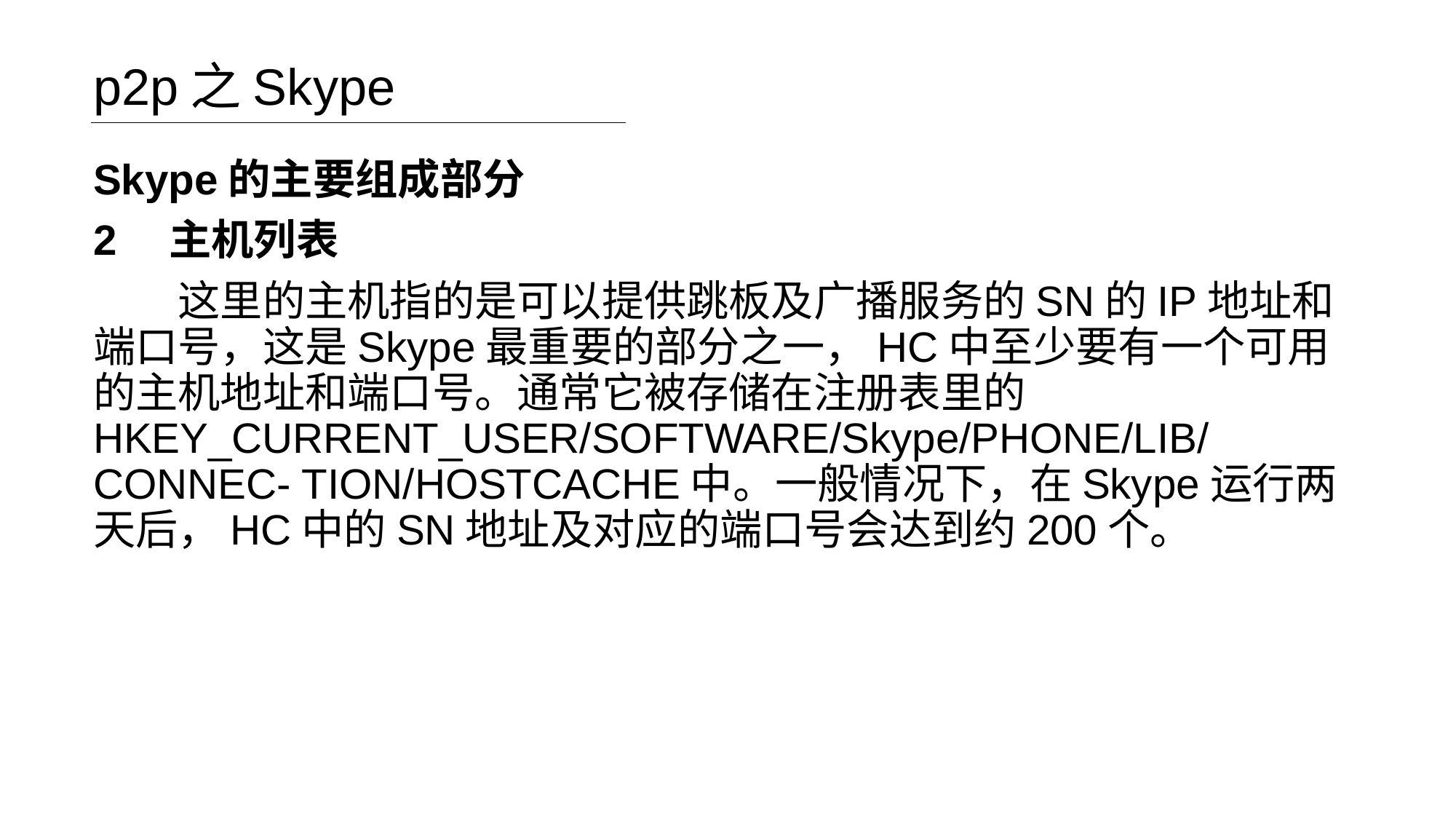

# p2p之Skype
Skype的主要组成部分
2　主机列表
　　这里的主机指的是可以提供跳板及广播服务的SN的IP地址和端口号，这是Skype最重要的部分之一，HC中至少要有一个可用的主机地址和端口号。通常它被存储在注册表里的HKEY_CURRENT_USER/SOFTWARE/Skype/PHONE/LIB/CONNEC- TION/HOSTCACHE中。一般情况下，在Skype运行两天后，HC中的SN地址及对应的端口号会达到约200个。